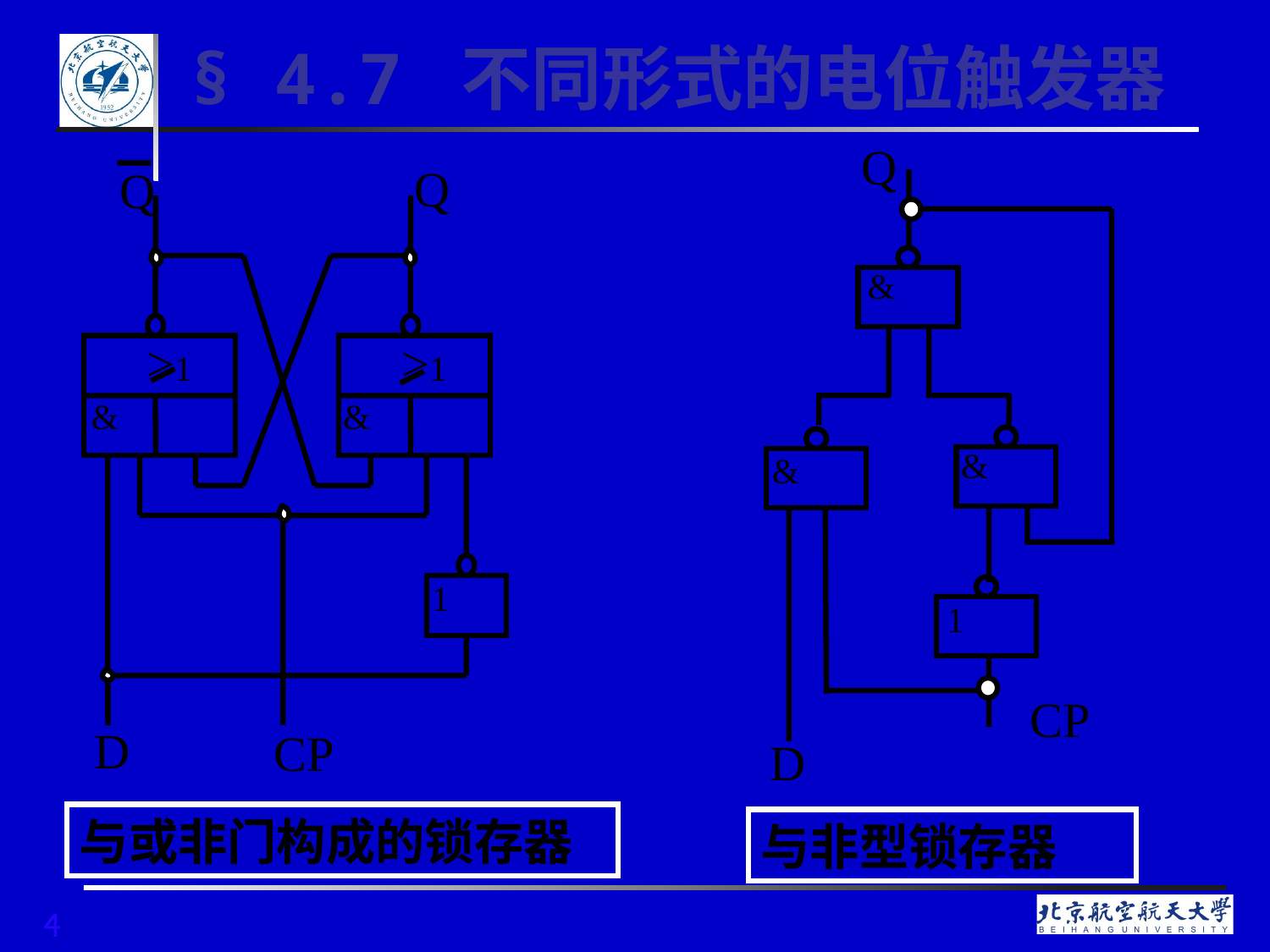

# § 4.7 不同形式的电位触发器
Q

CP

D

&
&
&
1
Q
Q

>1
>1

D
CP

&
&
1
与或非门构成的锁存器
与非型锁存器
4